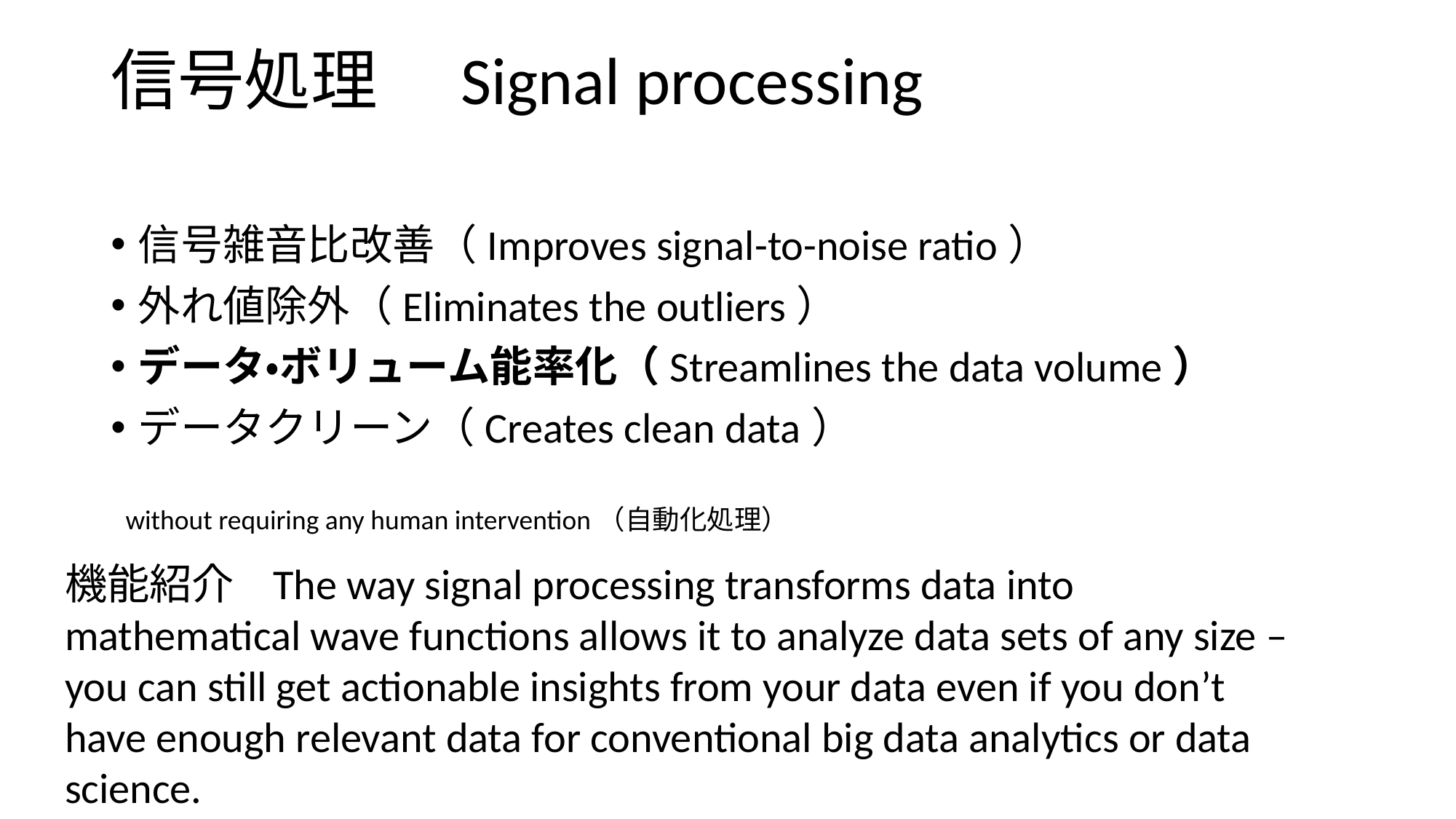

# 信号処理　Signal processing
信号雑音比改善（Improves signal-to-noise ratio）
外れ値除外（Eliminates the outliers）
データ・ボリューム能率化（Streamlines the data volume）
データクリーン（Creates clean data）
without requiring any human intervention（自動化処理）
機能紹介   The way signal processing transforms data into mathematical wave functions allows it to analyze data sets of any size – you can still get actionable insights from your data even if you don’t have enough relevant data for conventional big data analytics or data science.